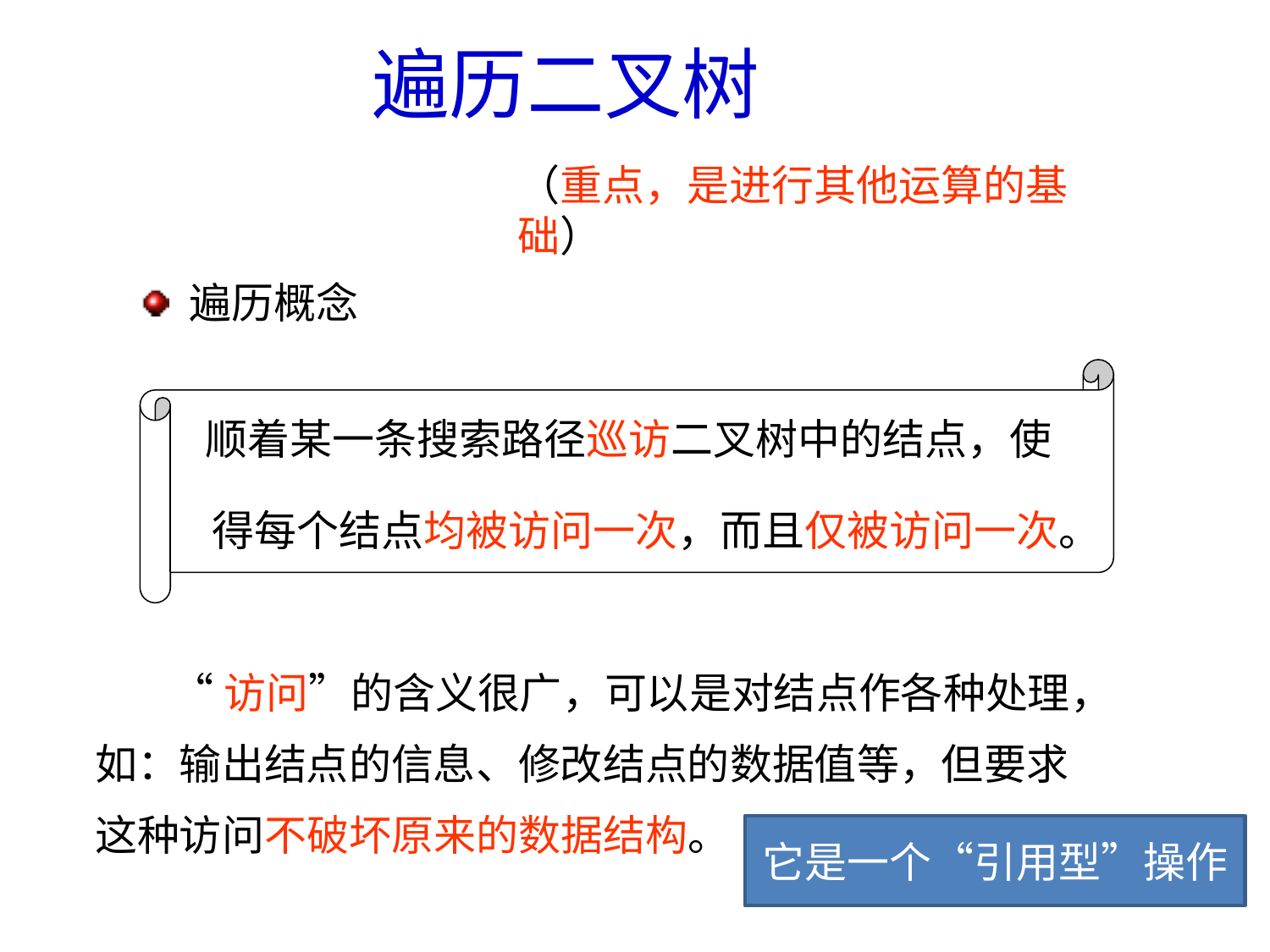

遍历二叉树
（重点，是进行其他运算的基础）
 遍历概念
  顺着某一条搜索路径巡访二叉树中的结点，使
  得每个结点均被访问一次，而且仅被访问一次。
        “访问”的含义很广，可以是对结点作各种处理，
如：输出结点的信息、修改结点的数据值等，但要求
这种访问不破坏原来的数据结构。
它是一个“引用型”操作